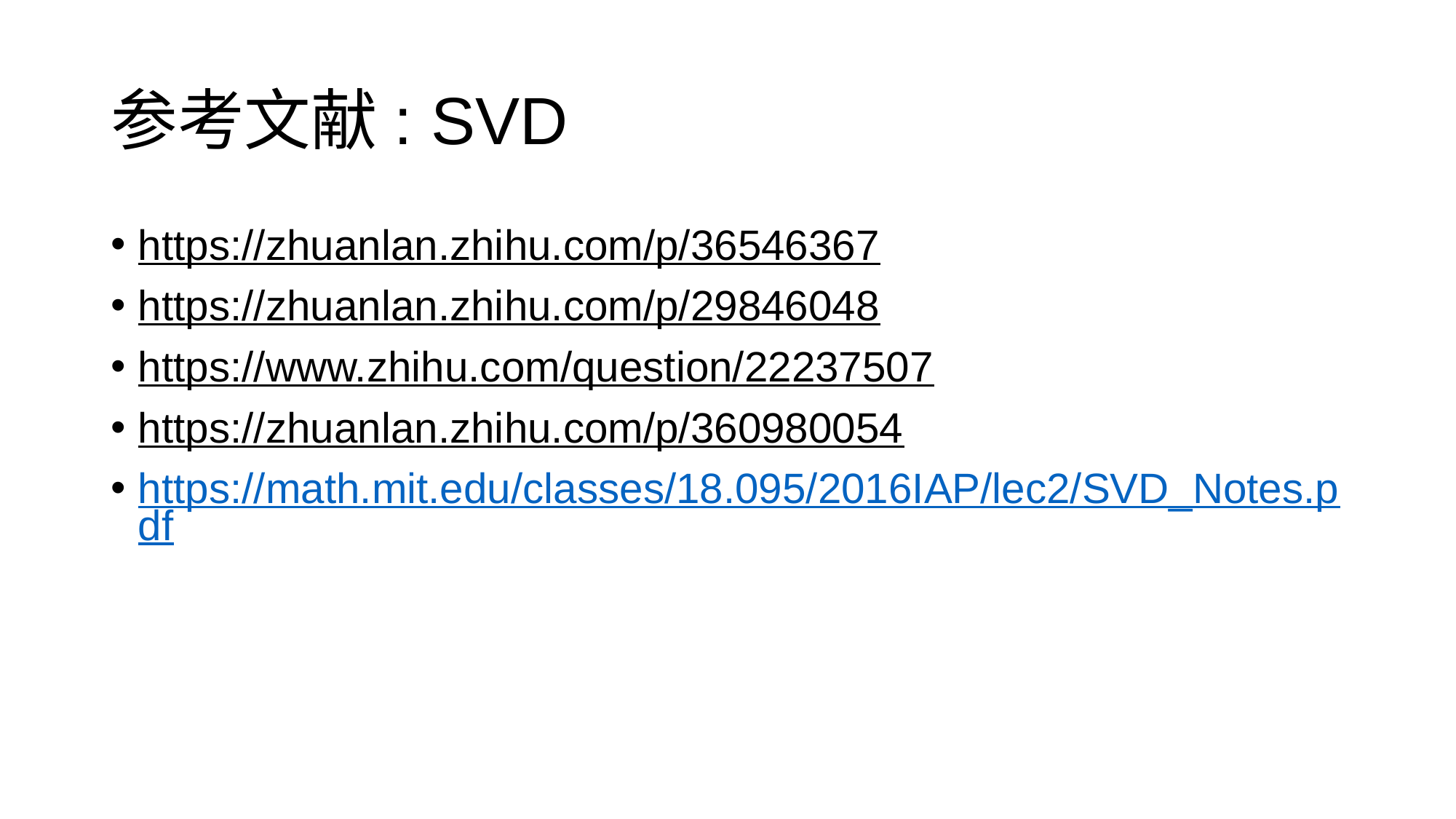

# 参考文献: SVD
https://zhuanlan.zhihu.com/p/36546367
https://zhuanlan.zhihu.com/p/29846048
https://www.zhihu.com/question/22237507
https://zhuanlan.zhihu.com/p/360980054
https://math.mit.edu/classes/18.095/2016IAP/lec2/SVD_Notes.pdf